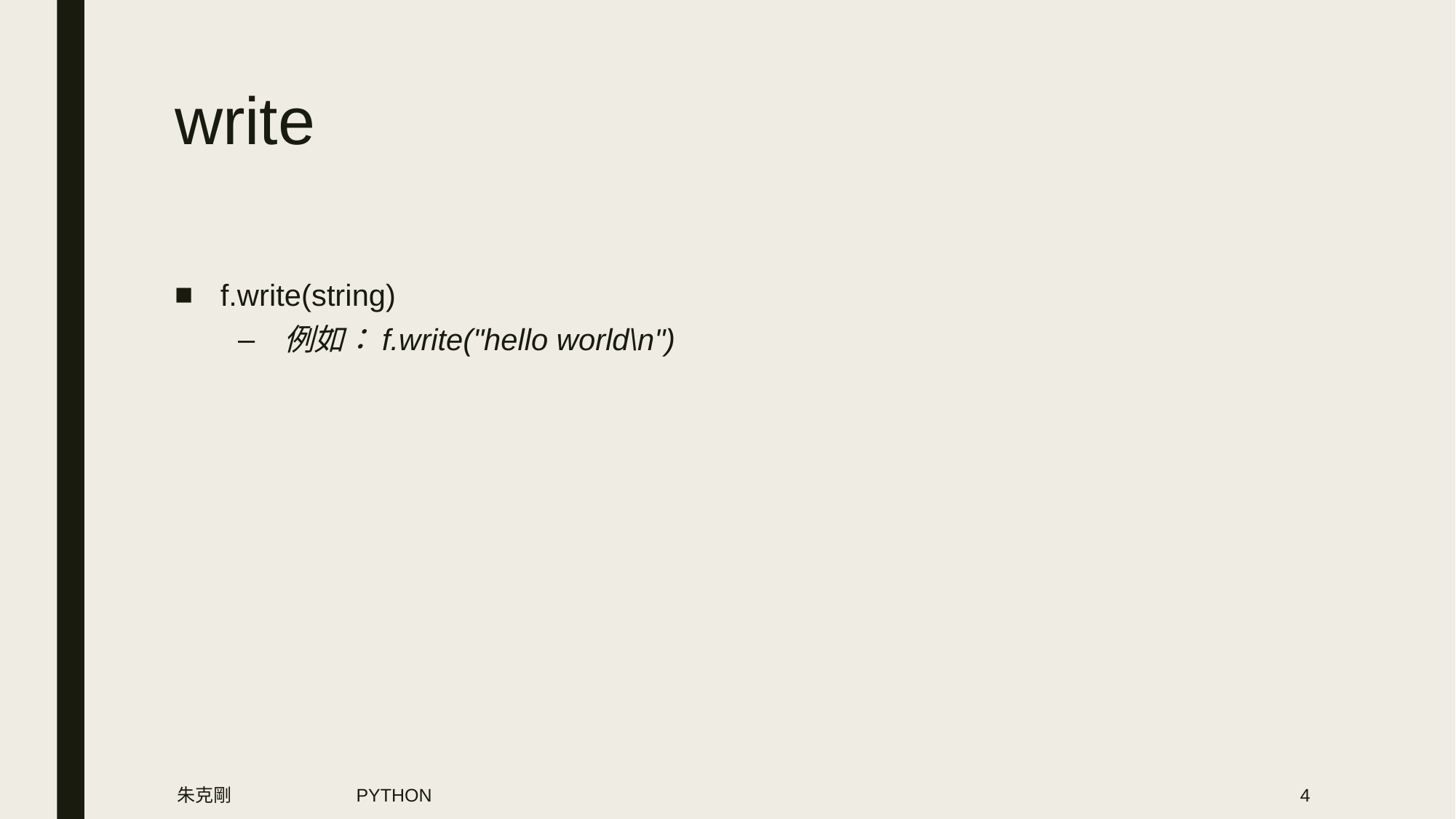

# write
f.write(string)
例如：f.write("hello world\n")
朱克剛
PYTHON
4